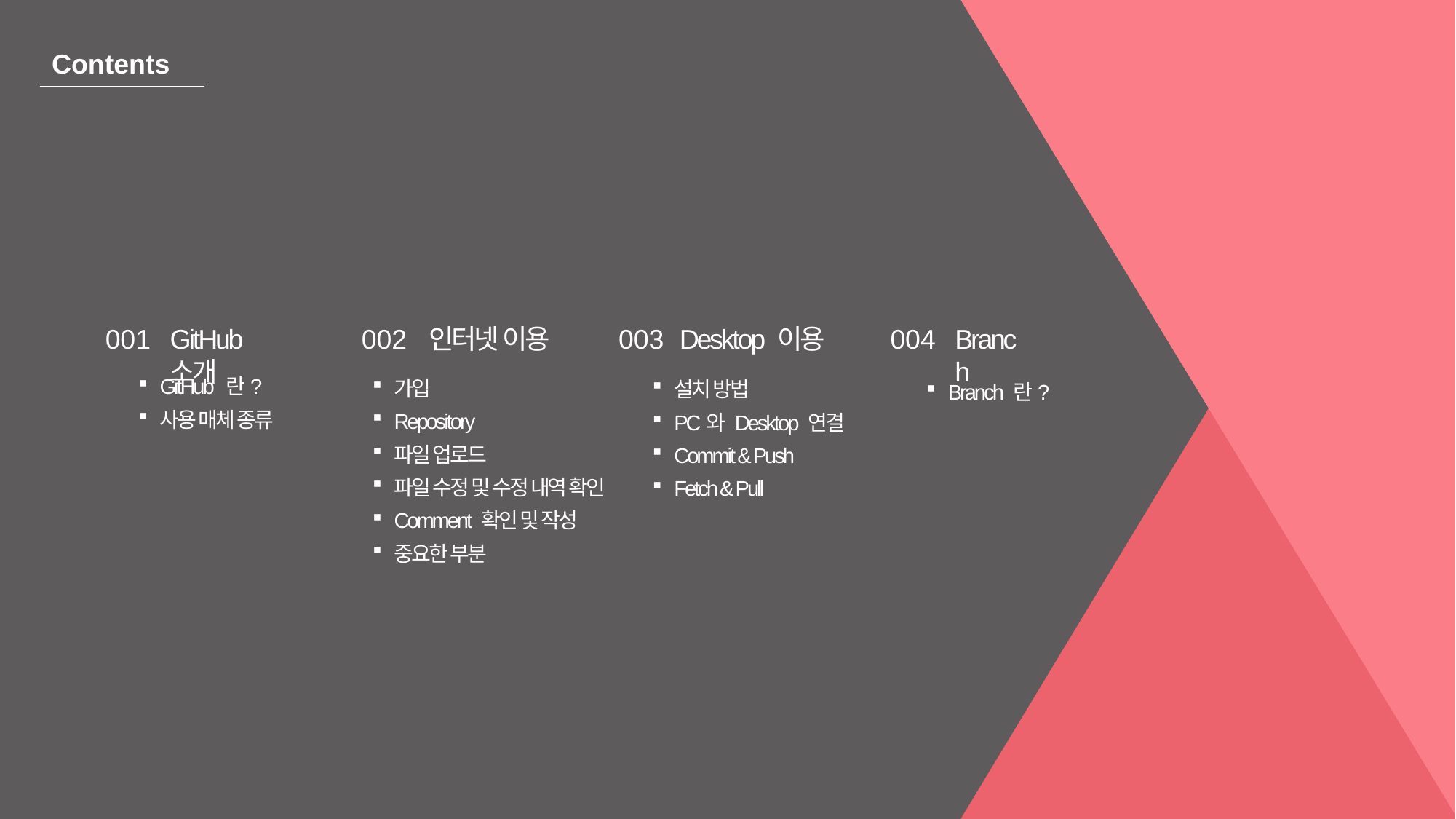

Contents
001
GitHub 소개
002
인터넷 이용
003
Desktop 이용
004
Branch
GitHub 란?
사용 매체 종류
가입
Repository
파일 업로드
파일 수정 및 수정 내역 확인
Comment 확인 및 작성
중요한 부분
설치 방법
PC와 Desktop 연결
Commit & Push
Fetch & Pull
Branch 란?